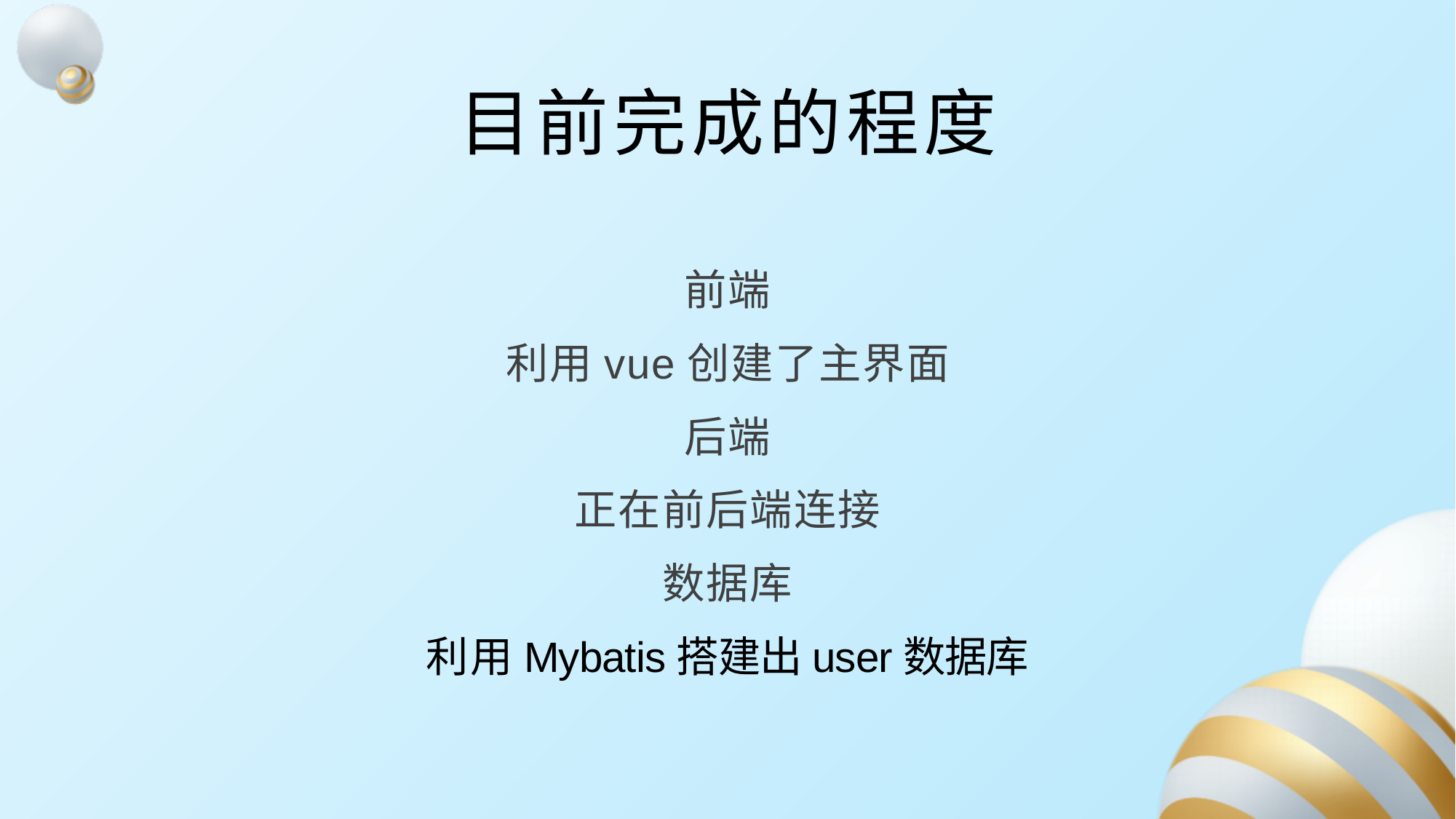

目前完成的程度
前端
利用vue创建了主界面
后端
正在前后端连接
数据库
利用Mybatis搭建出user数据库